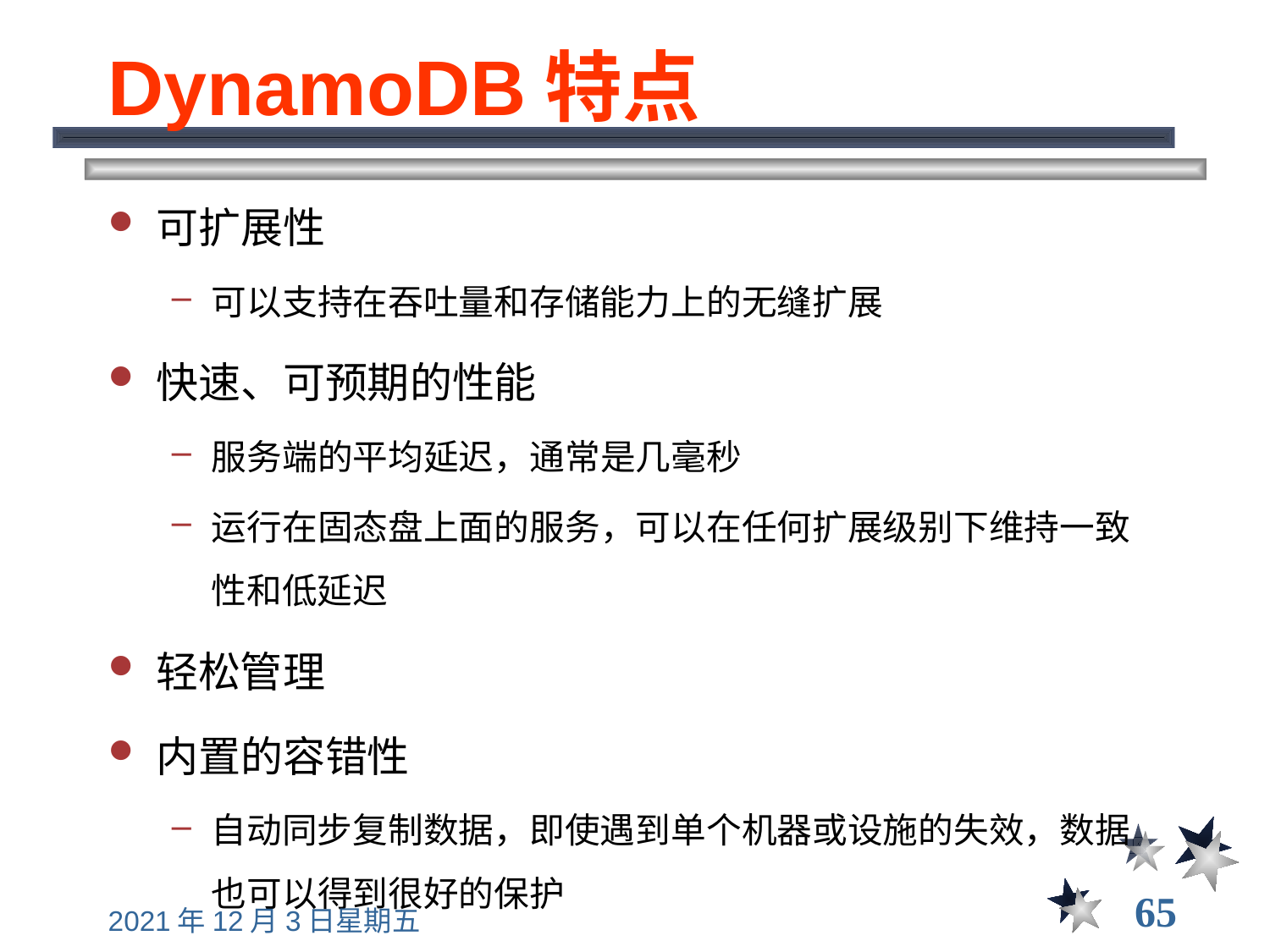

# DynamoDB特点
可扩展性
可以支持在吞吐量和存储能力上的无缝扩展
快速、可预期的性能
服务端的平均延迟，通常是几毫秒
运行在固态盘上面的服务，可以在任何扩展级别下维持一致性和低延迟
轻松管理
内置的容错性
自动同步复制数据，即使遇到单个机器或设施的失效，数据也可以得到很好的保护

65
2021年12月3日星期五
大数据管理----前言